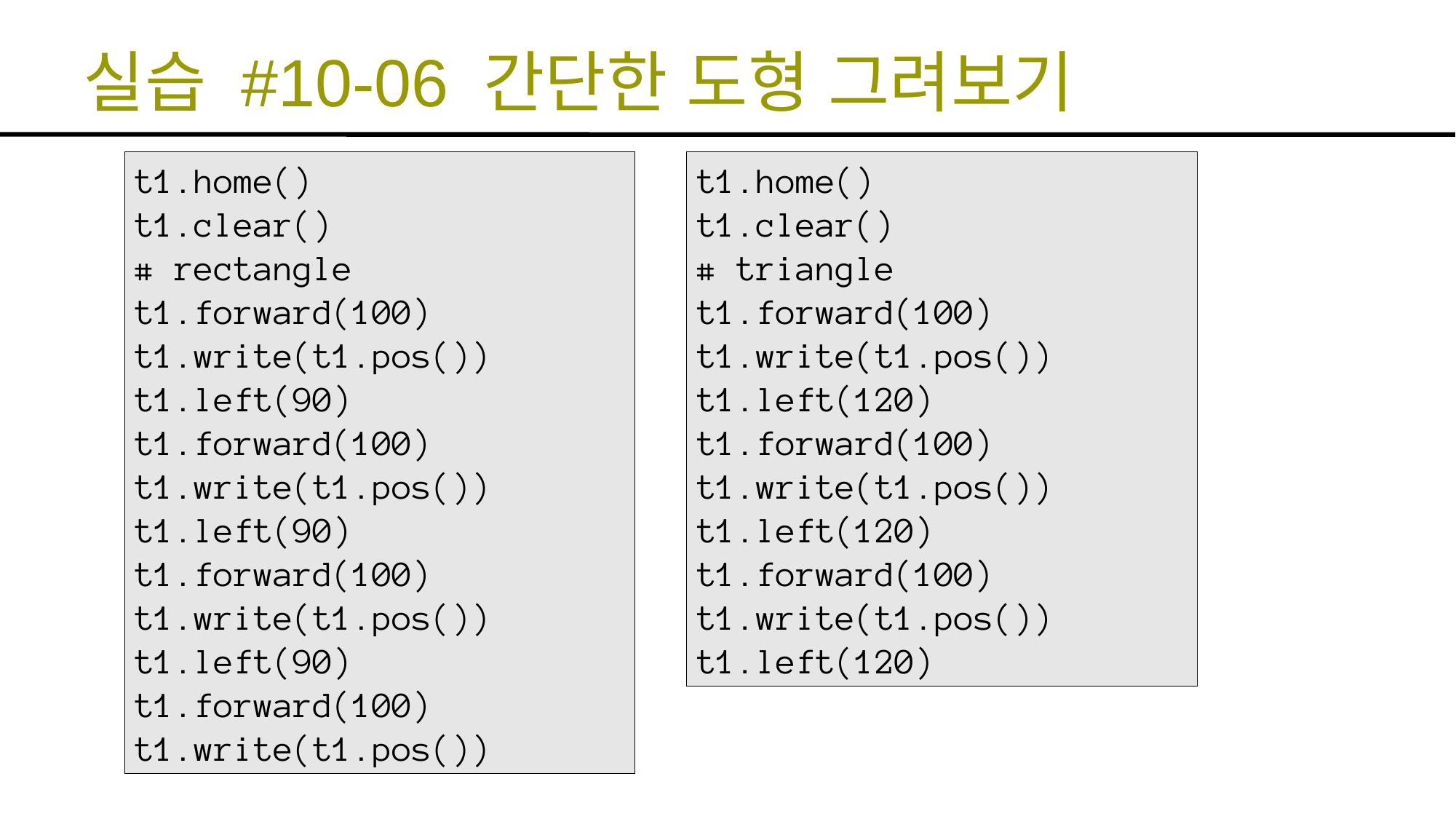

# 실습 #10-06 간단한 도형 그려보기

t1.home()
t1.clear()
# rectangle
t1.forward(100)
t1.write(t1.pos())
t1.left(90)
t1.forward(100)
t1.write(t1.pos())
t1.left(90)
t1.forward(100)
t1.write(t1.pos())
t1.left(90)
t1.forward(100)
t1.write(t1.pos())
t1.home()
t1.clear()
# triangle
t1.forward(100)
t1.write(t1.pos())
t1.left(120)
t1.forward(100)
t1.write(t1.pos())
t1.left(120)
t1.forward(100)
t1.write(t1.pos())
t1.left(120)